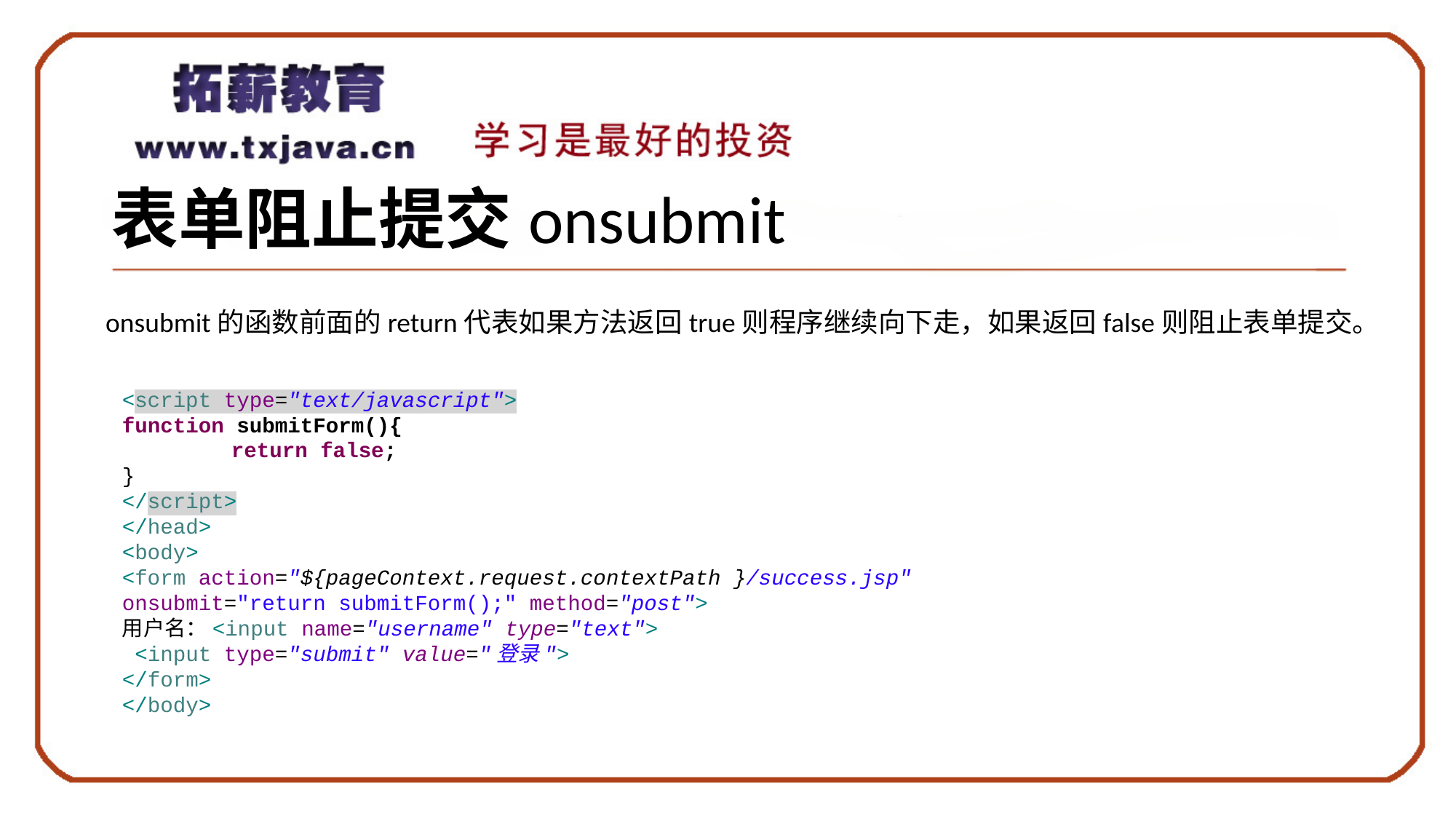

# 表单阻止提交onsubmit
onsubmit的函数前面的return代表如果方法返回true则程序继续向下走，如果返回false则阻止表单提交。
<script type="text/javascript">
function submitForm(){
	return false;
}
</script>
</head>
<body>
<form action="${pageContext.request.contextPath }/success.jsp"
onsubmit="return submitForm();" method="post">
用户名：<input name="username" type="text">
 <input type="submit" value="登录">
</form>
</body>